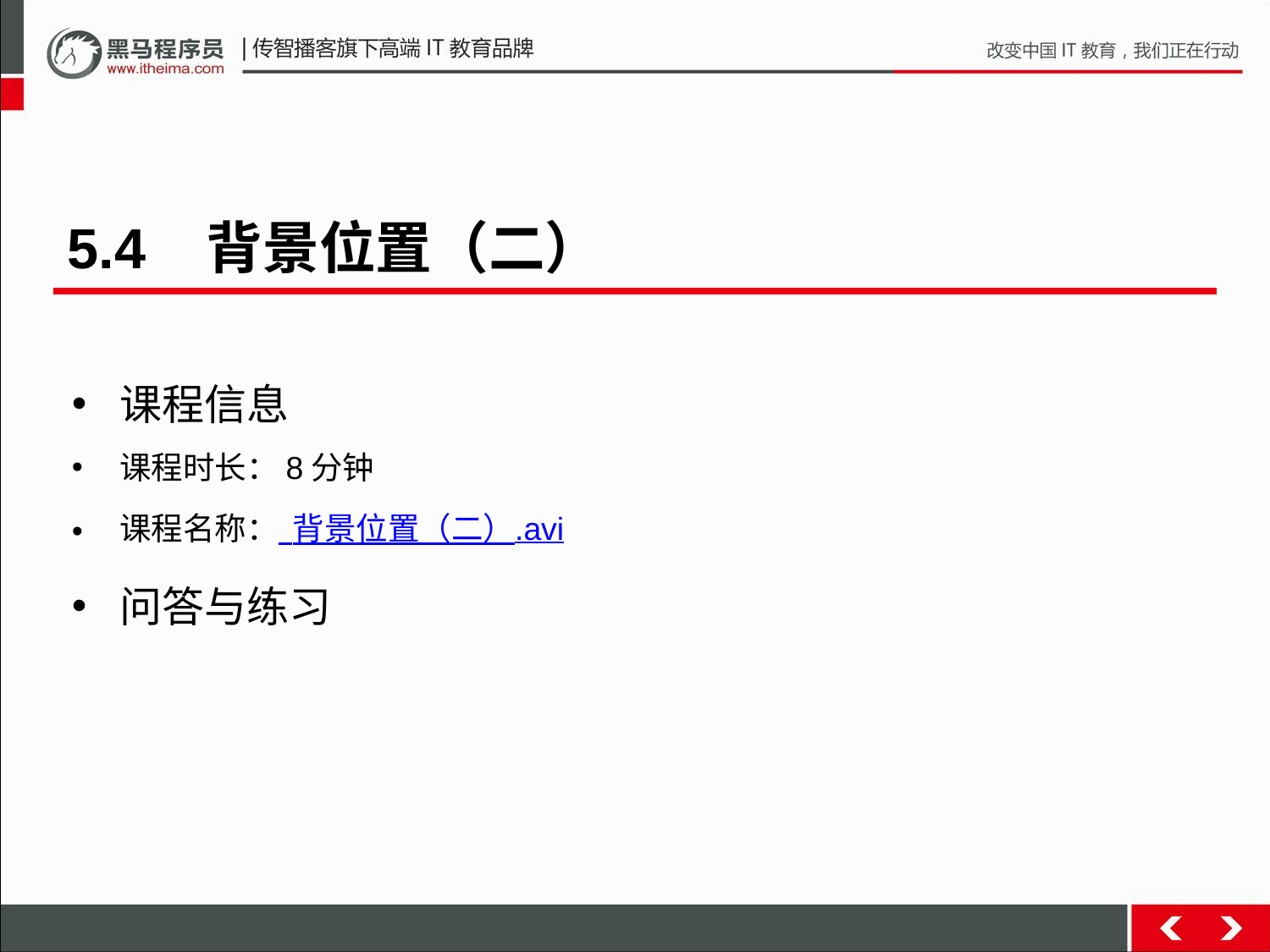

5.4   背景位置（二）
课程信息
课程时长：8分钟
课程名称：  背景位置（二）.avi
问答与练习